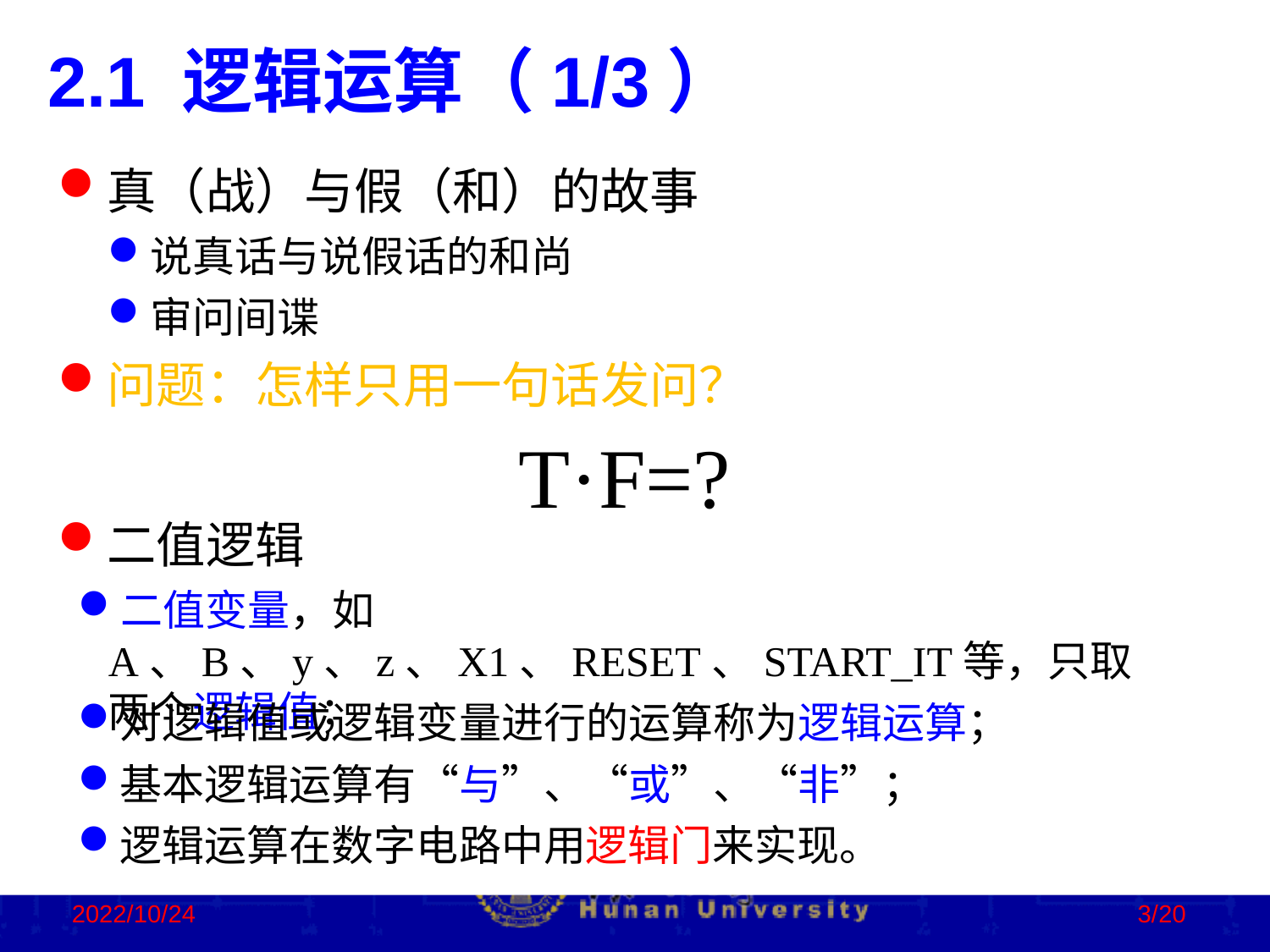

2.1 逻辑运算（1/3）
真（战）与假（和）的故事
说真话与说假话的和尚
审问间谍

问题：怎样只用一句话发问？
T·F=?
二值逻辑
二值变量，如A、B、y、z、X1、RESET、START_IT等，只取两个逻辑值；
对逻辑值或逻辑变量进行的运算称为逻辑运算；
基本逻辑运算有“与”、“或”、“非”；
逻辑运算在数字电路中用逻辑门来实现。
2022/10/24
3/20